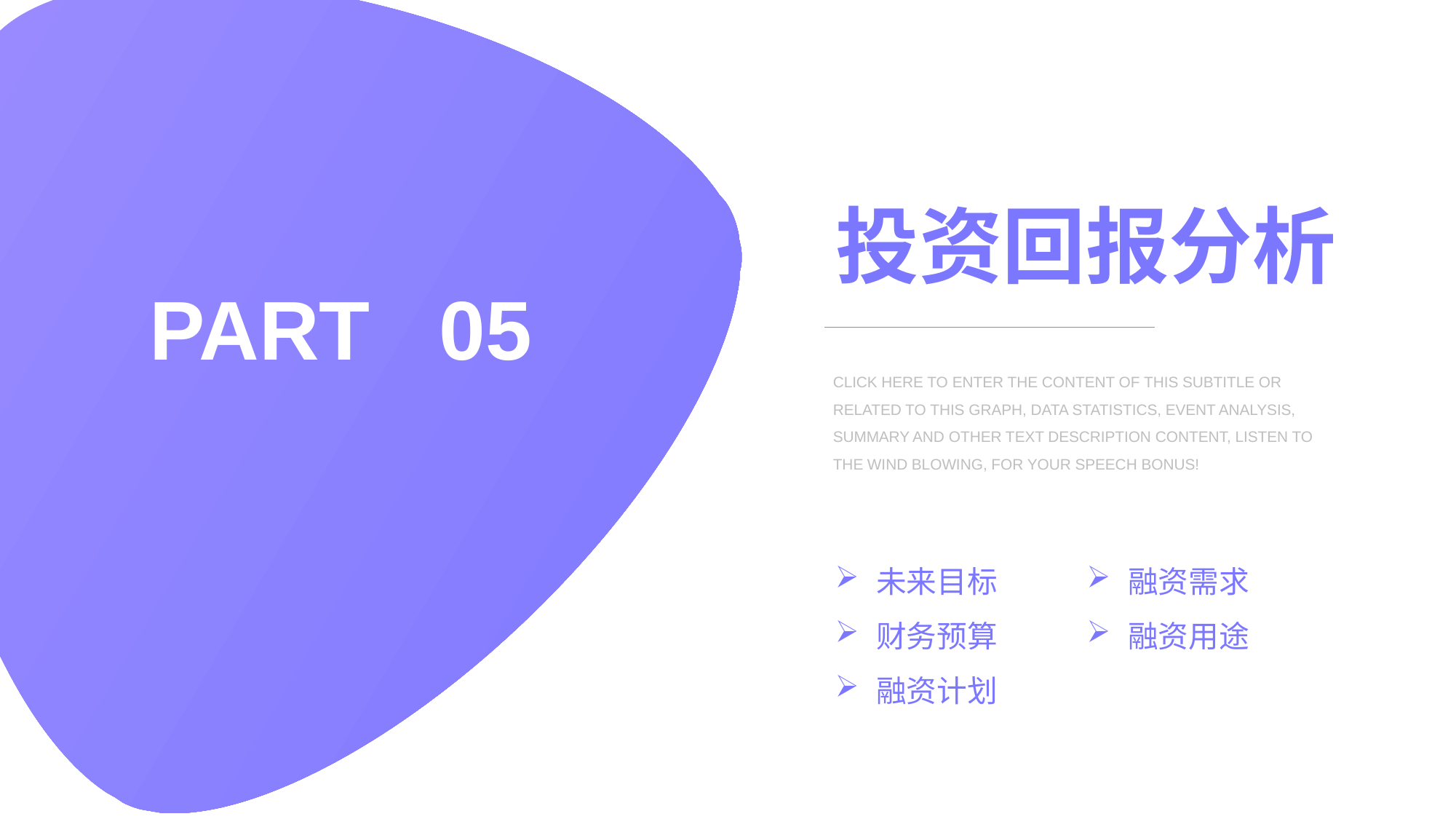

投资回报分析
PART   05
CLICK HERE TO ENTER THE CONTENT OF THIS SUBTITLE OR RELATED TO THIS GRAPH, DATA STATISTICS, EVENT ANALYSIS, SUMMARY AND OTHER TEXT DESCRIPTION CONTENT, LISTEN TO THE WIND BLOWING, FOR YOUR SPEECH BONUS!
未来目标
财务预算
融资计划
融资需求
融资用途